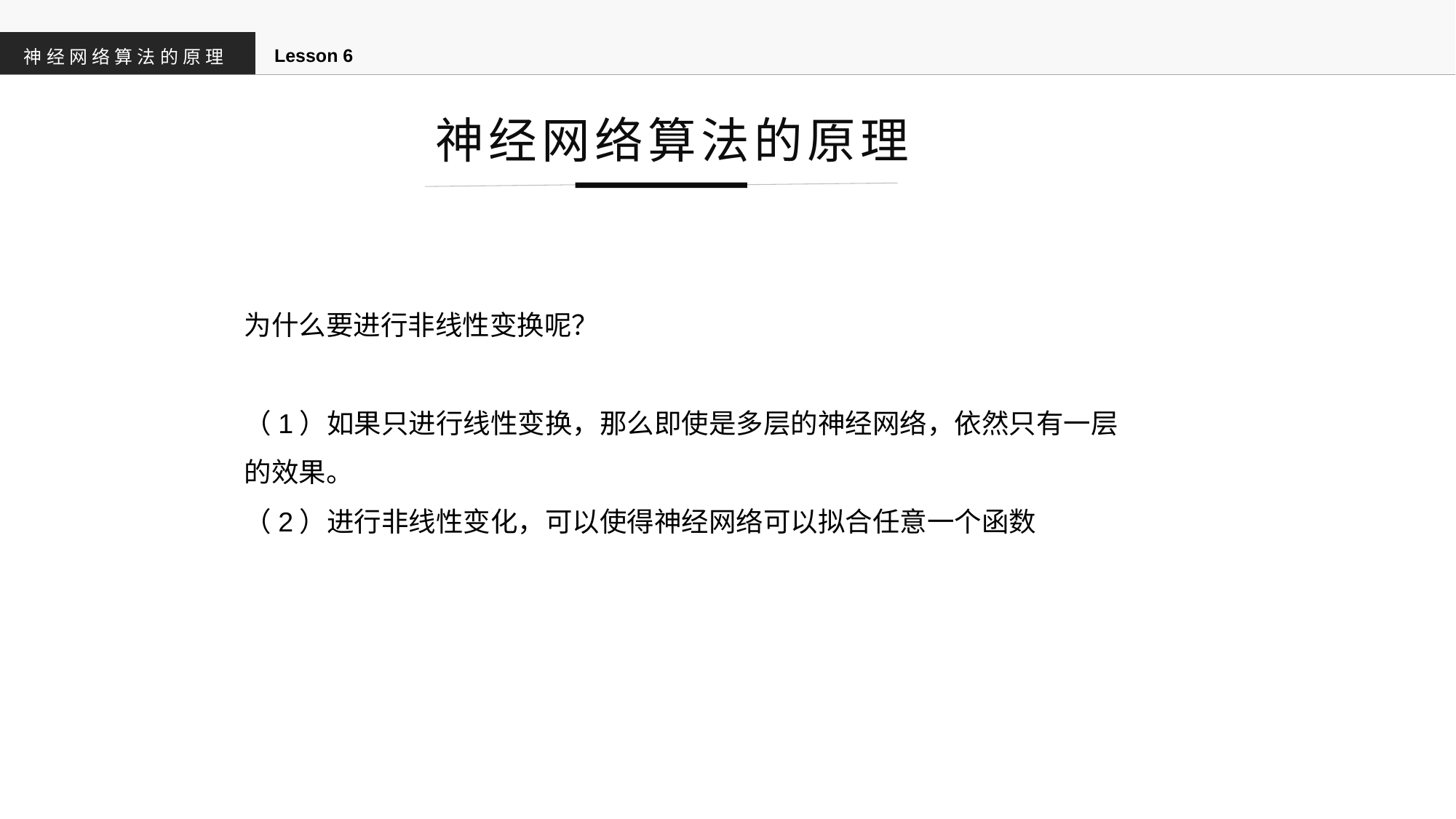

Lesson 6
神经网络算法的原理
神经网络算法的原理

为什么要进行非线性变换呢？

（1）如果只进行线性变换，那么即使是多层的神经网络，依然只有一层的效果。
（2）进行非线性变化，可以使得神经网络可以拟合任意一个函数